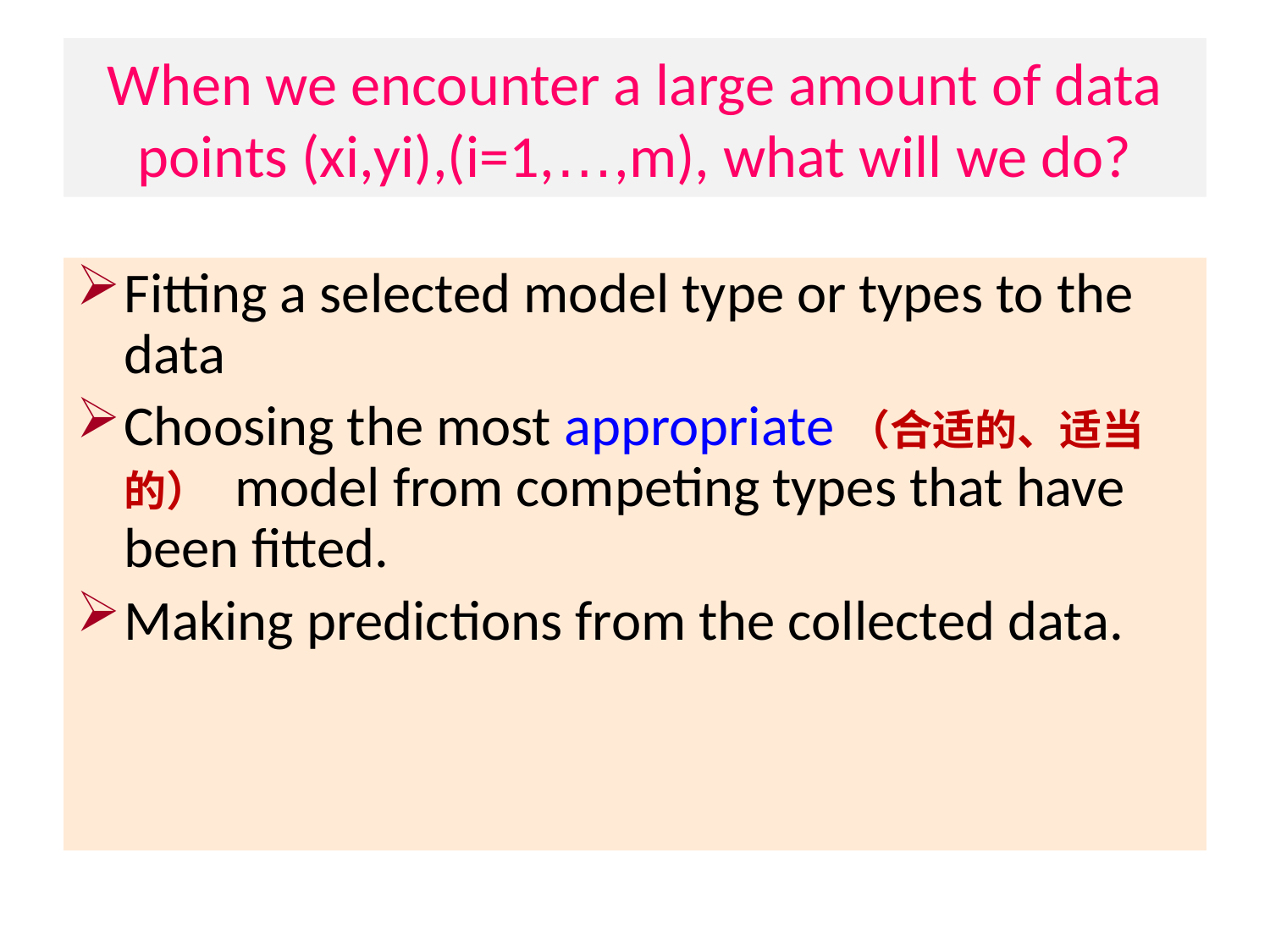

When we encounter a large amount of data points (xi,yi),(i=1,…,m), what will we do?
Fitting a selected model type or types to the data
Choosing the most appropriate（合适的、适当的） model from competing types that have been fitted.
Making predictions from the collected data.